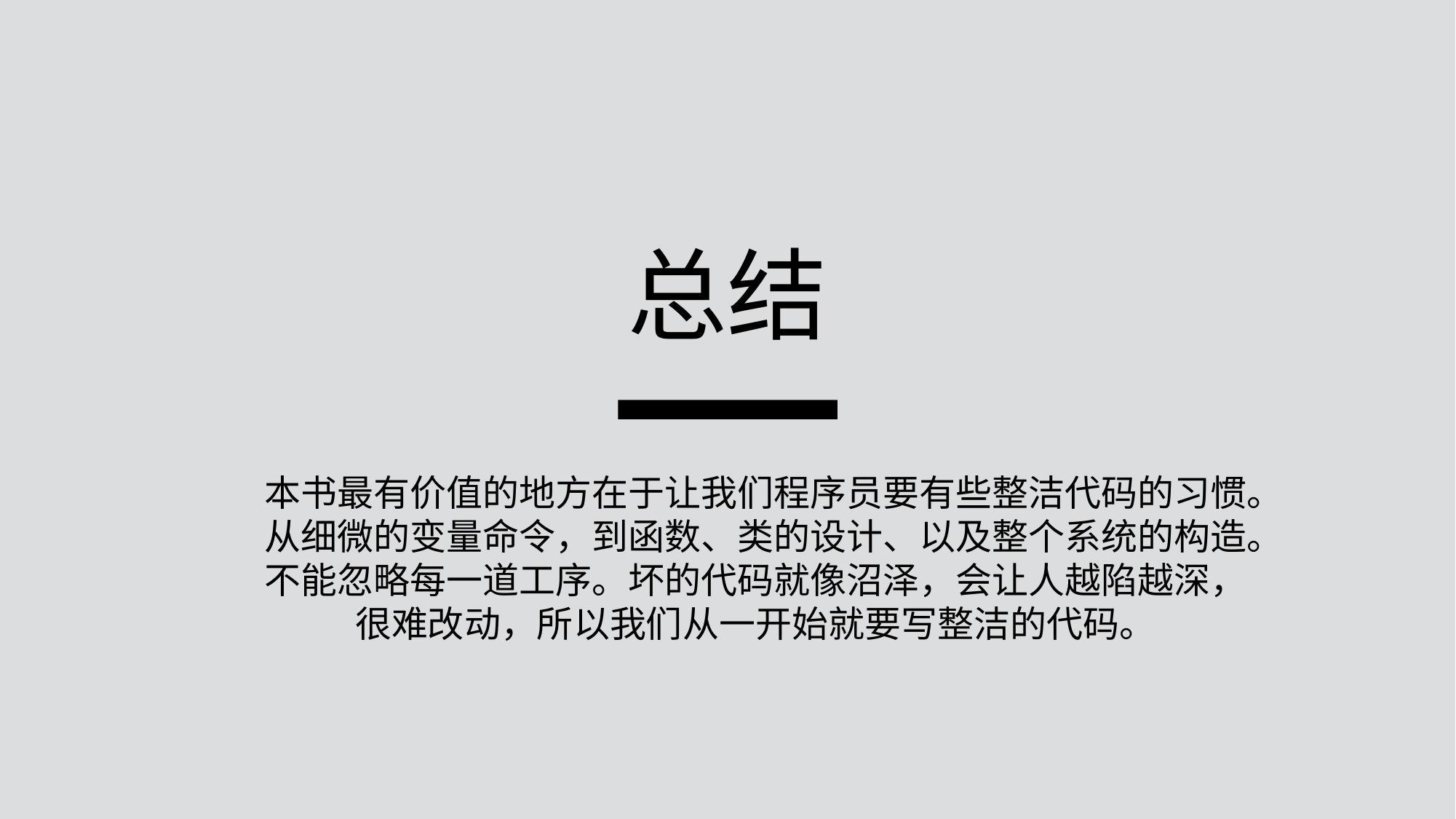

e7d195523061f1c066b244f4f0640bbcf3715a5d8e4c1f9c0CC89F802DB1C6DCEED83B96BD2FE003EF101F1D2A7FDAC955EBEE173D2520FDFAE65A13FA12EC6F1609809A21EAC5BB0195E08AA6A710E6248429B268CDE7E0F88F10A96895837156FB42290AC6FF6844AC8D7BC66D84E1A375D7292B4D3C92710E9760418CBD08A66F9A20065CD769C6E57D7D5753DF6E
总结

本书最有价值的地方在于让我们程序员要有些整洁代码的习惯。从细微的变量命令，到函数、类的设计、以及整个系统的构造。不能忽略每一道工序。坏的代码就像沼泽，会让人越陷越深，很难改动，所以我们从一开始就要写整洁的代码。